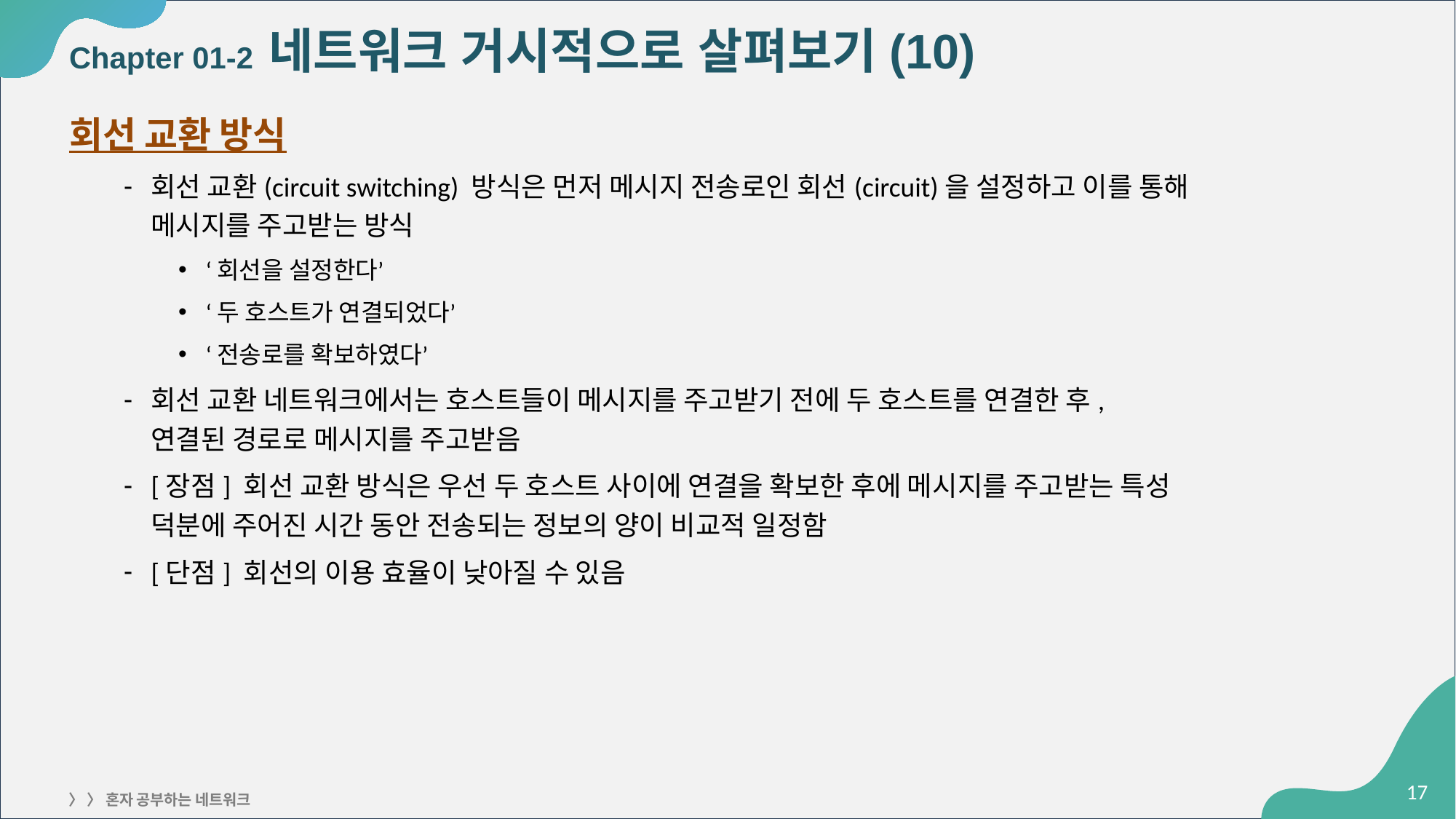

# Chapter 01-2 네트워크 거시적으로 살펴보기(10)
회선 교환 방식
회선 교환(circuit switching) 방식은 먼저 메시지 전송로인 회선(circuit)을 설정하고 이를 통해
메시지를 주고받는 방식
‘회선을 설정한다’
‘두 호스트가 연결되었다’
‘전송로를 확보하였다’
회선 교환 네트워크에서는 호스트들이 메시지를 주고받기 전에 두 호스트를 연결한 후,
연결된 경로로 메시지를 주고받음
[장점] 회선 교환 방식은 우선 두 호스트 사이에 연결을 확보한 후에 메시지를 주고받는 특성
덕분에 주어진 시간 동안 전송되는 정보의 양이 비교적 일정함
[단점] 회선의 이용 효율이 낮아질 수 있음
17
〉 〉 혼자 공부하는 네트워크